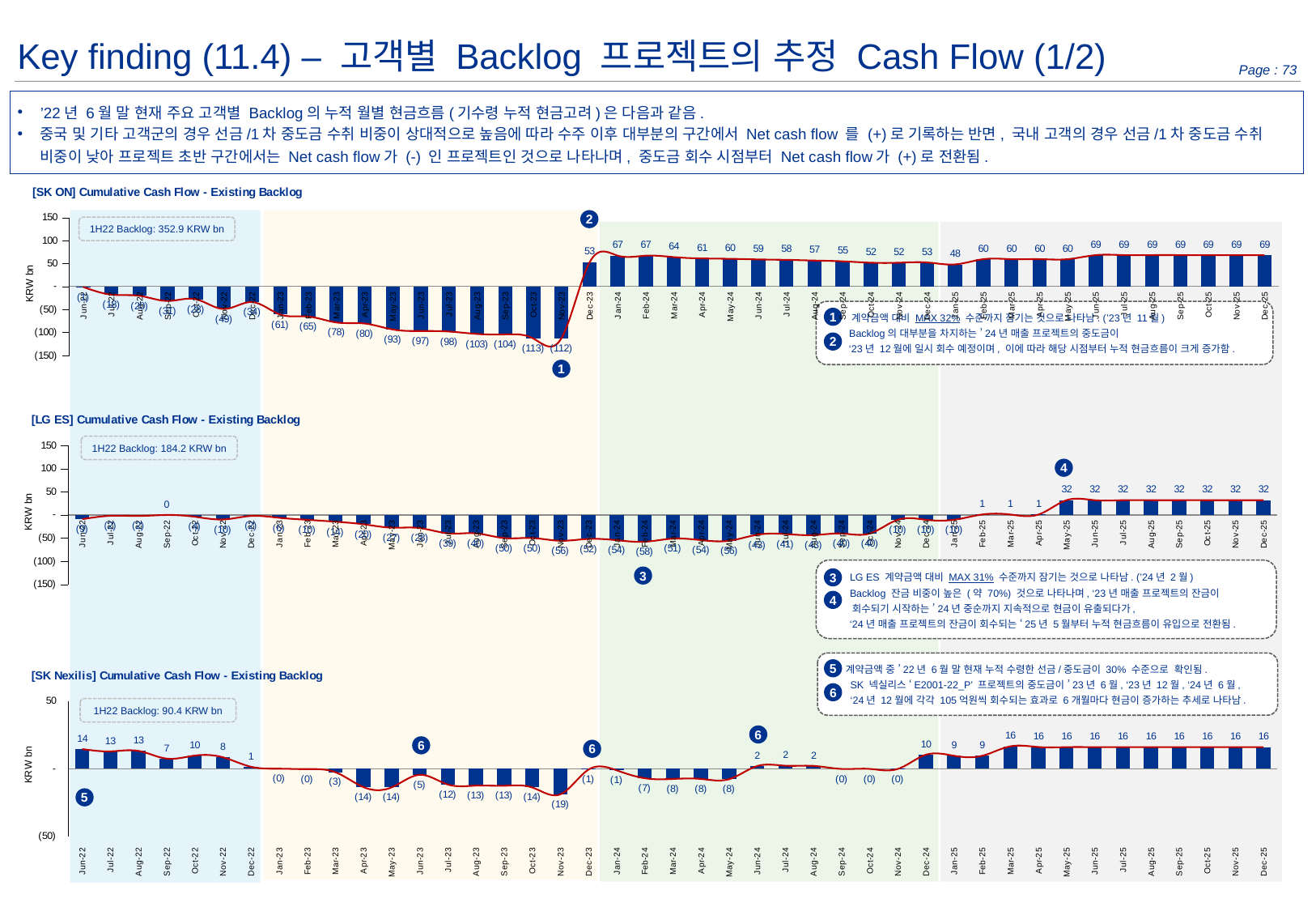

Key finding (11.4) – 고객별 Backlog 프로젝트의 추정 Cash Flow (1/2)
’22년 6월 말 현재 주요 고객별 Backlog의 누적 월별 현금흐름(기수령 누적 현금고려)은 다음과 같음.
중국 및 기타 고객군의 경우 선금/1차 중도금 수취 비중이 상대적으로 높음에 따라 수주 이후 대부분의 구간에서 Net cash flow 를 (+)로 기록하는 반면, 국내 고객의 경우 선금/1차 중도금 수취 비중이 낮아 프로젝트 초반 구간에서는 Net cash flow가 (-) 인 프로젝트인 것으로 나타나며, 중도금 회수 시점부터 Net cash flow가 (+)로 전환됨.

### Chart: [SK ON] Cumulative Cash Flow - Existing Backlog

| Category | Cash Flow - Cumulative (진행프로젝트) | Cash Flow - Cumulative (진행프로젝트) |
|---|---|---|
| 44742 | -0.998663627279015 | -0.998663627279015 |
| 44773 | -17.537566624336524 | -17.537566624336524 |
| 44804 | -20.095889497315486 | -20.095889497315486 |
| 44834 | -31.26171804919951 | -31.26171804919951 |
| 44865 | -27.570308681492165 | -27.570308681492165 |
| 44895 | -48.681488568141404 | -48.681488568141404 |
| 44926 | -33.753588313643064 | -33.753588313643064 |
| 44957 | -60.70631061752164 | -60.70631061752164 |
| 44985 | -65.18363344448453 | -65.18363344448453 |
| 45016 | -78.07463165158549 | -78.07463165158549 |
| 45046 | -80.34292737850006 | -80.34292737850006 |
| 45077 | -93.30748521272486 | -93.30748521272486 |
| 45107 | -96.69914154811661 | -96.69914154811661 |
| 45138 | -97.81429332607382 | -97.81429332607382 |
| 45169 | -103.06470821345778 | -103.06470821345778 |
| 45199 | -104.10618135329645 | -104.10618135329645 |
| 45230 | -112.98134676019845 | -112.98134676019845 |
| 45260 | -112.2054572858234 | -112.2054572858234 |
| 45291 | 52.68164947995183 | 52.68164947995183 |
| 45322 | 67.4166017406971 | 67.4166017406971 |
| 45351 | 67.31377815307815 | 67.31377815307815 |
| 45382 | 64.17476289303491 | 64.17476289303491 |
| 45412 | 61.28293663159954 | 61.28293663159954 |
| 45443 | 60.478954710388734 | 60.478954710388734 |
| 45473 | 59.1250300358879 | 59.1250300358879 |
| 45504 | 58.220394127688564 | 58.220394127688564 |
| 45535 | 56.699806069107524 | 56.699806069107524 |
| 45565 | 55.010998489372895 | 55.010998489372895 |
| 45596 | 51.99900642217753 | 51.99900642217753 |
| 45626 | 51.99900642217756 | 51.99900642217756 |
| 45657 | 52.55087785242857 | 52.55087785242857 |
| 45688 | 48.37010506615147 | 48.37010506615147 |
| 45716 | 59.68458949265349 | 59.68458949265349 |
| 45747 | 59.68458949265349 | 59.68458949265349 |
| 45777 | 59.68458949265349 | 59.68458949265349 |
| 45808 | 59.68458949265349 | 59.68458949265349 |
| 45838 | 68.53028230601349 | 68.53028230601349 |
| 45869 | 68.53028230601349 | 68.53028230601349 |
| 45900 | 68.53028230601349 | 68.53028230601349 |
| 45930 | 68.53028230601349 | 68.53028230601349 |
| 45961 | 68.53028230601349 | 68.53028230601349 |
| 45991 | 68.53028230601349 | 68.53028230601349 |
| 46022 | 68.53028230601349 | 68.53028230601349 |

2
1H22 Backlog: 352.9 KRW bn

        계약금액 대비 MAX 32% 수준까지 잠기는 것으로 나타남. (’23년 11월)
        Backlog의 대부분을 차지하는 ’24년 매출 프로젝트의 중도금이
        ‘23년 12월에 일시 회수 예정이며, 이에 따라 해당 시점부터 누적 현금흐름이 크게 증가함.
1
2
1

### Chart: [LG ES] Cumulative Cash Flow - Existing Backlog

| Category | Cash Flow - Cumulative (진행프로젝트) | Cash Flow - Cumulative (진행프로젝트) |
|---|---|---|
| 44742 | -8.911272682847624 | -8.911272682847624 |
| 44773 | -1.7164311731116797 | -1.7164311731116797 |
| 44804 | -1.987381639067344 | -1.987381639067344 |
| 44834 | 0.03723199321432702 | 0.03723199321432702 |
| 44865 | -3.7132709522508947 | -3.7132709522508947 |
| 44895 | -9.614275796476917 | -9.614275796476917 |
| 44926 | -2.04943643978579 | -2.04943643978579 |
| 44957 | -5.952318788819806 | -5.952318788819806 |
| 44985 | -10.307837399043855 | -10.307837399043855 |
| 45016 | -14.429981511090027 | -14.429981511090027 |
| 45046 | -19.97390898755357 | -19.97390898755357 |
| 45077 | -27.23102559613841 | -27.23102559613841 |
| 45107 | -28.145804863944008 | -28.145804863944008 |
| 45138 | -39.46826164007198 | -39.46826164007198 |
| 45169 | -39.653392336587736 | -39.653392336587736 |
| 45199 | -49.73123484665077 | -49.73123484665077 |
| 45230 | -49.66839774689411 | -49.66839774689411 |
| 45260 | -55.5708996533876 | -55.5708996533876 |
| 45291 | -51.602204170490566 | -51.602204170490566 |
| 45322 | -54.36573078896964 | -54.36573078896964 |
| 45351 | -57.664033619423364 | -57.664033619423364 |
| 45382 | -50.98139121592688 | -50.98139121592688 |
| 45412 | -54.20326659713274 | -54.20326659713274 |
| 45443 | -55.63295867779978 | -55.63295867779978 |
| 45473 | -42.57484619629609 | -42.57484619629609 |
| 45504 | -41.02397406879368 | -41.02397406879368 |
| 45535 | -43.3711190070008 | -43.3711190070008 |
| 45565 | -39.937007795000795 | -39.937007795000795 |
| 45596 | -39.937007795000795 | -39.937007795000795 |
| 45626 | -10.292278471000802 | -10.292278471000802 |
| 45657 | -10.292278471000802 | -10.292278471000802 |
| 45688 | -10.292278471000802 | -10.292278471000802 |
| 45716 | 1.0777215289991986 | 1.0777215289991986 |
| 45747 | 1.0777215289991986 | 1.0777215289991986 |
| 45777 | 1.0777215289991986 | 1.0777215289991986 |
| 45808 | 32.0977215289992 | 32.0977215289992 |
| 45838 | 32.0977215289992 | 32.0977215289992 |
| 45869 | 32.0977215289992 | 32.0977215289992 |
| 45900 | 32.0977215289992 | 32.0977215289992 |
| 45930 | 32.0977215289992 | 32.0977215289992 |
| 45961 | 32.0977215289992 | 32.0977215289992 |
| 45991 | 32.0977215289992 | 32.0977215289992 |
| 46022 | 32.0977215289992 | 32.0977215289992 |
1H22 Backlog: 184.2 KRW bn
4
        LG ES 계약금액 대비 MAX 31% 수준까지 잠기는 것으로 나타남. (’24년 2월)
        Backlog 잔금 비중이 높은 (약 70%) 것으로 나타나며, ‘23년 매출 프로젝트의 잔금이
        회수되기 시작하는 ’24년 중순까지 지속적으로 현금이 유출되다가,
        ‘24년 매출 프로젝트의 잔금이 회수되는 ‘25년 5월부터 누적 현금흐름이 유입으로 전환됨.

3
3
4
       계약금액 중 ’22년 6월 말 현재 누적 수령한 선금/중도금이 30% 수준으로  확인됨.
        SK 넥실리스 ‘E2001-22_P’ 프로젝트의 중도금이 ’23년 6월, ‘23년 12월, ‘24년 6월,
        ‘24년 12월에 각각 105억원씩 회수되는 효과로 6개월마다 현금이 증가하는 추세로 나타남.
5

### Chart: [SK Nexilis] Cumulative Cash Flow - Existing Backlog

| Category | Cash Flow - Cumulative (진행프로젝트) | Cash Flow - Cumulative (진행프로젝트) |
|---|---|---|
| 44742 | 14.455841488712924 | 14.455841488712924 |
| 44773 | 12.736171884958335 | 12.736171884958335 |
| 44804 | 13.083766747458338 | 13.083766747458338 |
| 44834 | 7.412474709259143 | 7.412474709259143 |
| 44865 | 9.623677158501426 | 9.623677158501426 |
| 44895 | 8.382263758144122 | 8.382263758144122 |
| 44926 | 1.3987110348120613 | 1.3987110348120613 |
| 44957 | -0.056925084077828814 | -0.056925084077828814 |
| 44985 | -0.3685806149683728 | -0.3685806149683728 |
| 45016 | -2.6285569644943187 | -2.6285569644943187 |
| 45046 | -13.637189103074892 | -13.637189103074892 |
| 45077 | -13.843734667504112 | -13.843734667504112 |
| 45107 | -4.5682330510188685 | -4.5682330510188685 |
| 45138 | -11.700094864565575 | -11.700094864565575 |
| 45169 | -12.547725408136795 | -12.547725408136795 |
| 45199 | -12.637841142611062 | -12.637841142611062 |
| 45230 | -13.910121351810911 | -13.910121351810911 |
| 45260 | -18.949144115751192 | -18.949144115751192 |
| 45291 | -0.7453073728940556 | -0.7453073728940556 |
| 45322 | -1.2178214948511812 | -1.2178214948511812 |
| 45351 | -7.103730820062989 | -7.103730820062989 |
| 45382 | -7.614338334230222 | -7.614338334230222 |
| 45412 | -7.614338334230222 | -7.614338334230222 |
| 45443 | -7.7828479431634 | -7.7828479431634 |
| 45473 | 1.9032718617243347 | 1.9032718617243347 |
| 45504 | 2.1570734617243446 | 2.1570734617243446 |
| 45535 | 2.033919761408171 | 2.033919761408171 |
| 45565 | -0.21102139806418307 | -0.21102139806418307 |
| 45596 | -0.21102139806418307 | -0.21102139806418307 |
| 45626 | -0.21102139806418307 | -0.21102139806418307 |
| 45657 | 10.258275744792961 | 10.258275744792961 |
| 45688 | 9.47870511920619 | 9.47870511920619 |
| 45716 | 9.47870511920619 | 9.47870511920619 |
| 45747 | 16.458236547777627 | 16.458236547777627 |
| 45777 | 15.939618439704251 | 15.939618439704251 |
| 45808 | 15.883053490464647 | 15.883053490464647 |
| 45838 | 15.883053490464647 | 15.883053490464647 |
| 45869 | 15.883053490464647 | 15.883053490464647 |
| 45900 | 15.883053490464647 | 15.883053490464647 |
| 45930 | 15.883053490464647 | 15.883053490464647 |
| 45961 | 15.883053490464647 | 15.883053490464647 |
| 45991 | 15.883053490464647 | 15.883053490464647 |
| 46022 | 15.883053490464647 | 15.883053490464647 |
6
1H22 Backlog: 90.4 KRW bn
6
6
6
5